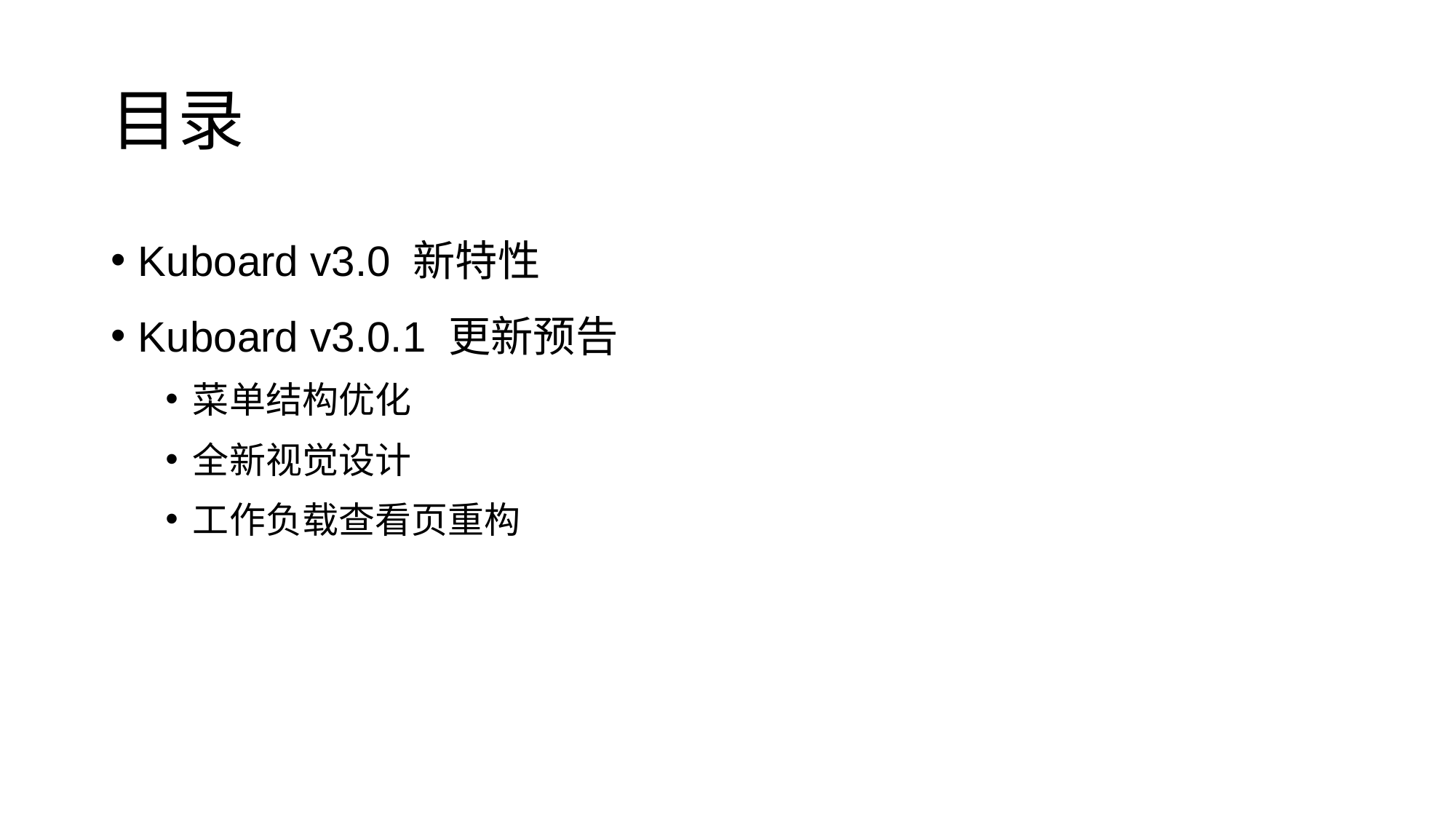

# 目录
Kuboard v3.0 新特性
Kuboard v3.0.1 更新预告
菜单结构优化
全新视觉设计
工作负载查看页重构